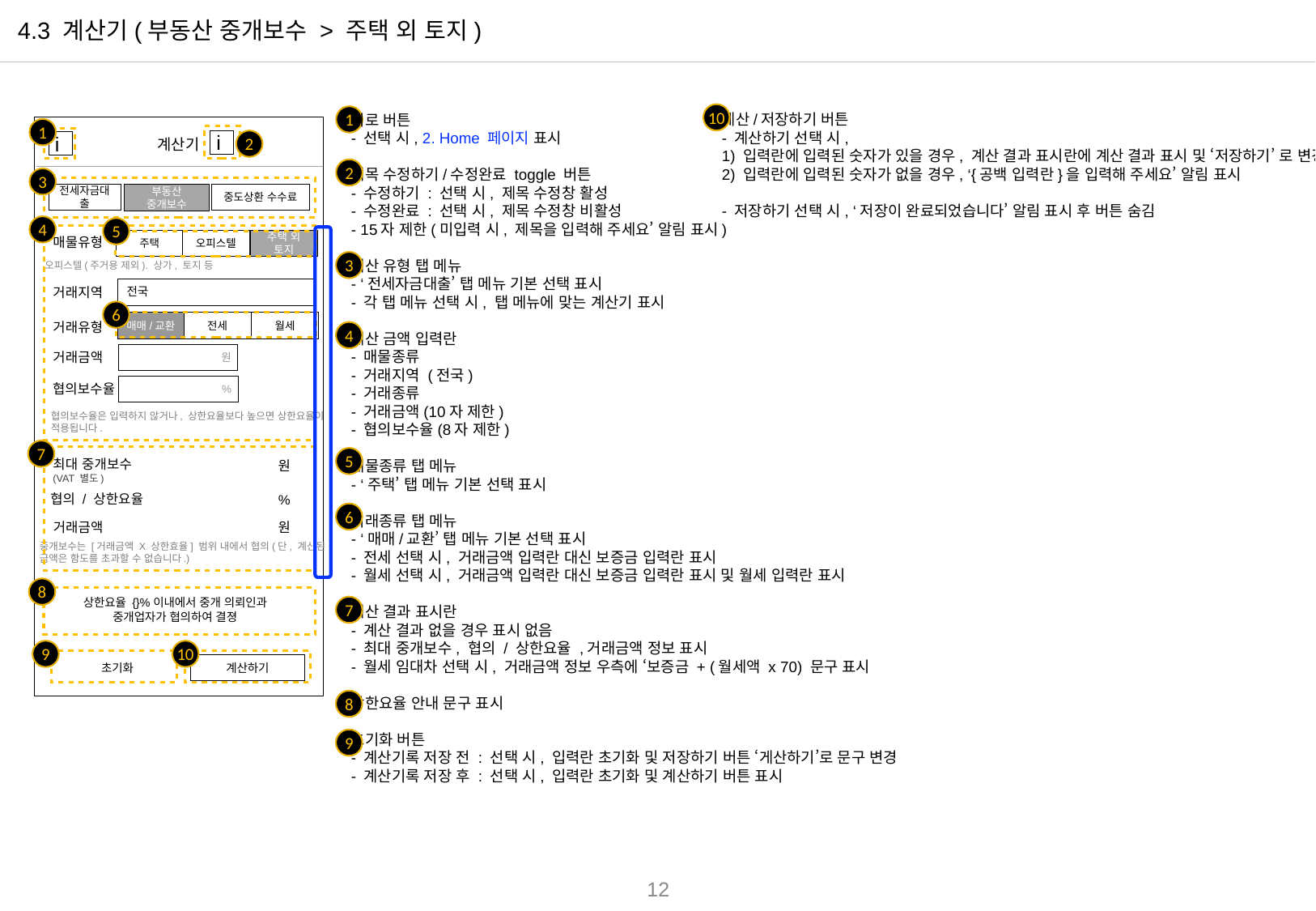

# 4.3 계산기(부동산 중개보수 > 주택 외 토지)
10

계산/저장하기 버튼
- 계산하기 선택 시,
1) 입력란에 입력된 숫자가 있을 경우, 계산 결과 표시란에 계산 결과 표시 및 ‘저장하기’ 로 변경
2) 입력란에 입력된 숫자가 없을 경우, ‘{공백 입력란}을 입력해 주세요’ 알림 표시

- 저장하기 선택 시, ‘저장이 완료되었습니다’ 알림 표시 후 버튼 숨김
1

뒤로 버튼
- 선택 시, 2. Home 페이지 표시

제목 수정하기/수정완료 toggle 버튼
- 수정하기 : 선택 시, 제목 수정창 활성
- 수정완료 : 선택 시, 제목 수정창 비활성
- 15자 제한(미입력 시, 제목을 입력해 주세요’ 알림 표시)

계산 유형 탭 메뉴
- ‘전세자금대출’ 탭 메뉴 기본 선택 표시
- 각 탭 메뉴 선택 시, 탭 메뉴에 맞는 계산기 표시

계산 금액 입력란
- 매물종류
- 거래지역 (전국)
- 거래종류
- 거래금액(10자 제한)
- 협의보수율(8자 제한)

매물종류 탭 메뉴
- ‘주택’ 탭 메뉴 기본 선택 표시

거래종류 탭 메뉴
- ‘매매/교환’ 탭 메뉴 기본 선택 표시
- 전세 선택 시, 거래금액 입력란 대신 보증금 입력란 표시
- 월세 선택 시, 거래금액 입력란 대신 보증금 입력란 표시 및 월세 입력란 표시

계산 결과 표시란
- 계산 결과 없을 경우 표시 없음
- 최대 중개보수, 협의 / 상한요율 ,거래금액 정보 표시
- 월세 임대차 선택 시, 거래금액 정보 우측에 ‘보증금 + (월세액 x 70) 문구 표시

상한요율 안내 문구 표시

초기화 버튼
- 계산기록 저장 전 : 선택 시, 입력란 초기화 및 저장하기 버튼 ‘게산하기’로 문구 변경
- 계산기록 저장 후 : 선택 시, 입력란 초기화 및 계산하기 버튼 표시

1

2

계산기

i
i
2

3

전세자금대출
중도상환 수수료
부동산 중개보수
4

5

매물유형
주택
오피스텔
주택 외 토지

3

오피스텔(주거용 제외). 상가, 토지 등
거래지역
전국

6

매매/교환
전세
월세
거래유형
4

거래금액
원
협의보수율
%
협의보수율은 입력하지 않거나, 상한요율보다 높으면 상한요율이
적용됩니다.
7

5

최대 중개보수
(VAT 별도)
원
협의 / 상한요율
%
6

거래금액
원
중개보수는 [거래금액 X 상한효율] 범위 내에서 협의(단, 계산된
금액은 함도를 초과할 수 없습니다.)
8

상한요율 {}%이내에서 중개 의뢰인과 중개업자가 협의하여 결졍
7

9

10

초기화
계산하기
8

9

12